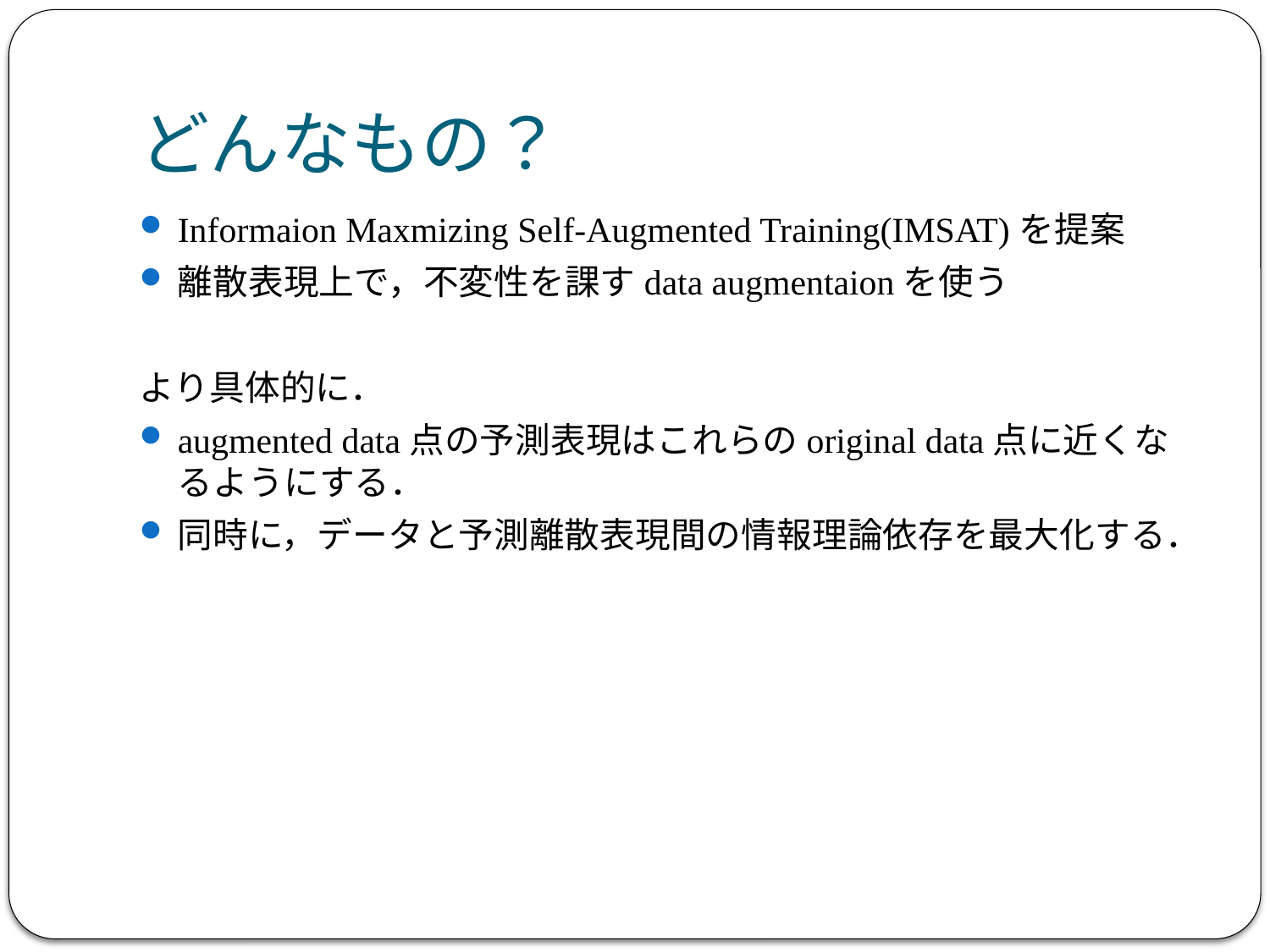

# どんなもの？
Informaion Maxmizing Self-Augmented Training(IMSAT)を提案
離散表現上で，不変性を課すdata augmentaionを使う

より具体的に．
augmented data点の予測表現はこれらのoriginal data点に近くなるようにする．
同時に，データと予測離散表現間の情報理論依存を最大化する．